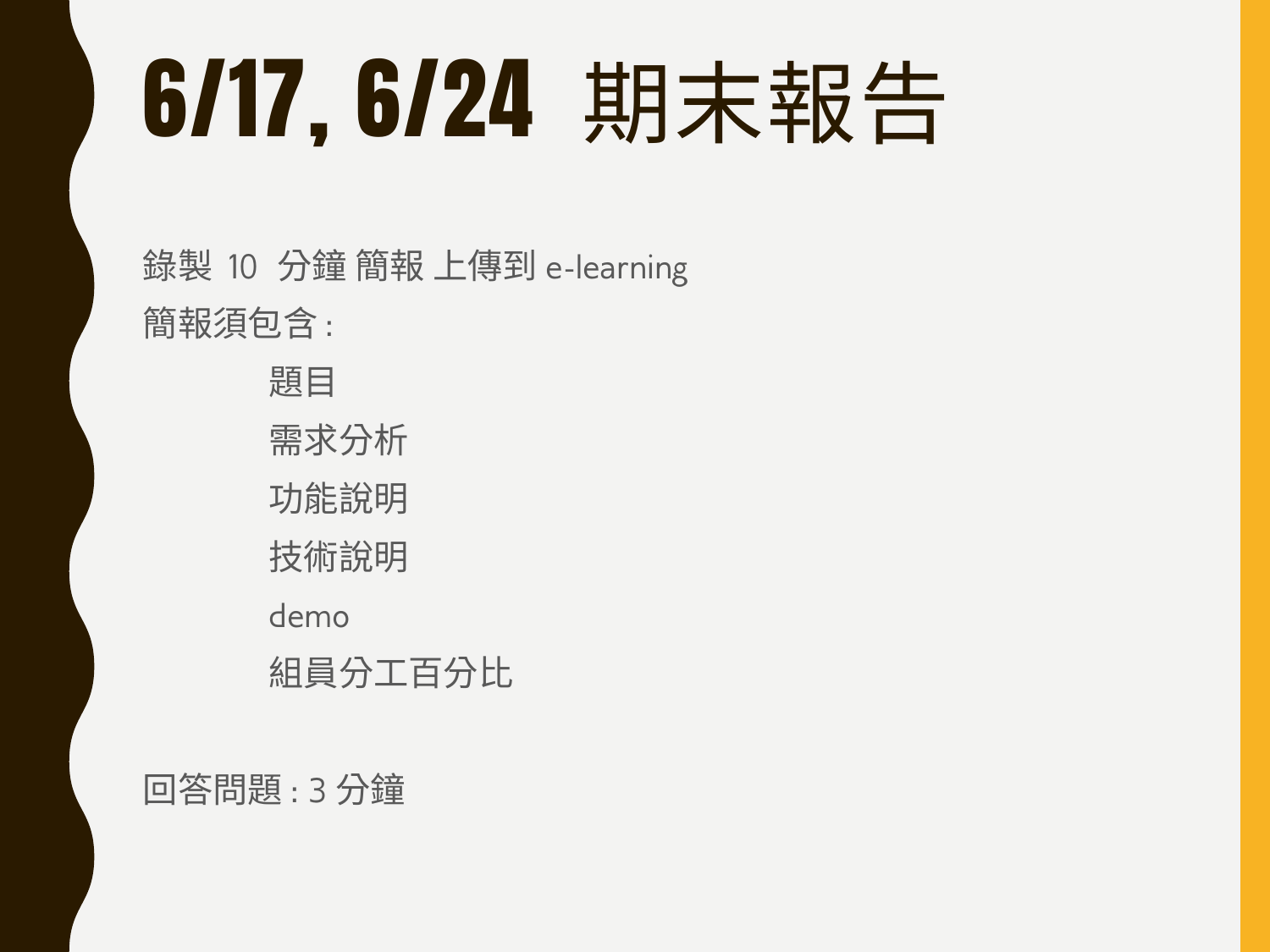

# 6/17, 6/24 期末報告
錄製 10 分鐘 簡報 上傳到e-learning
簡報須包含:
	題目
	需求分析
	功能說明
	技術說明
	demo
	組員分工百分比

回答問題: 3分鐘